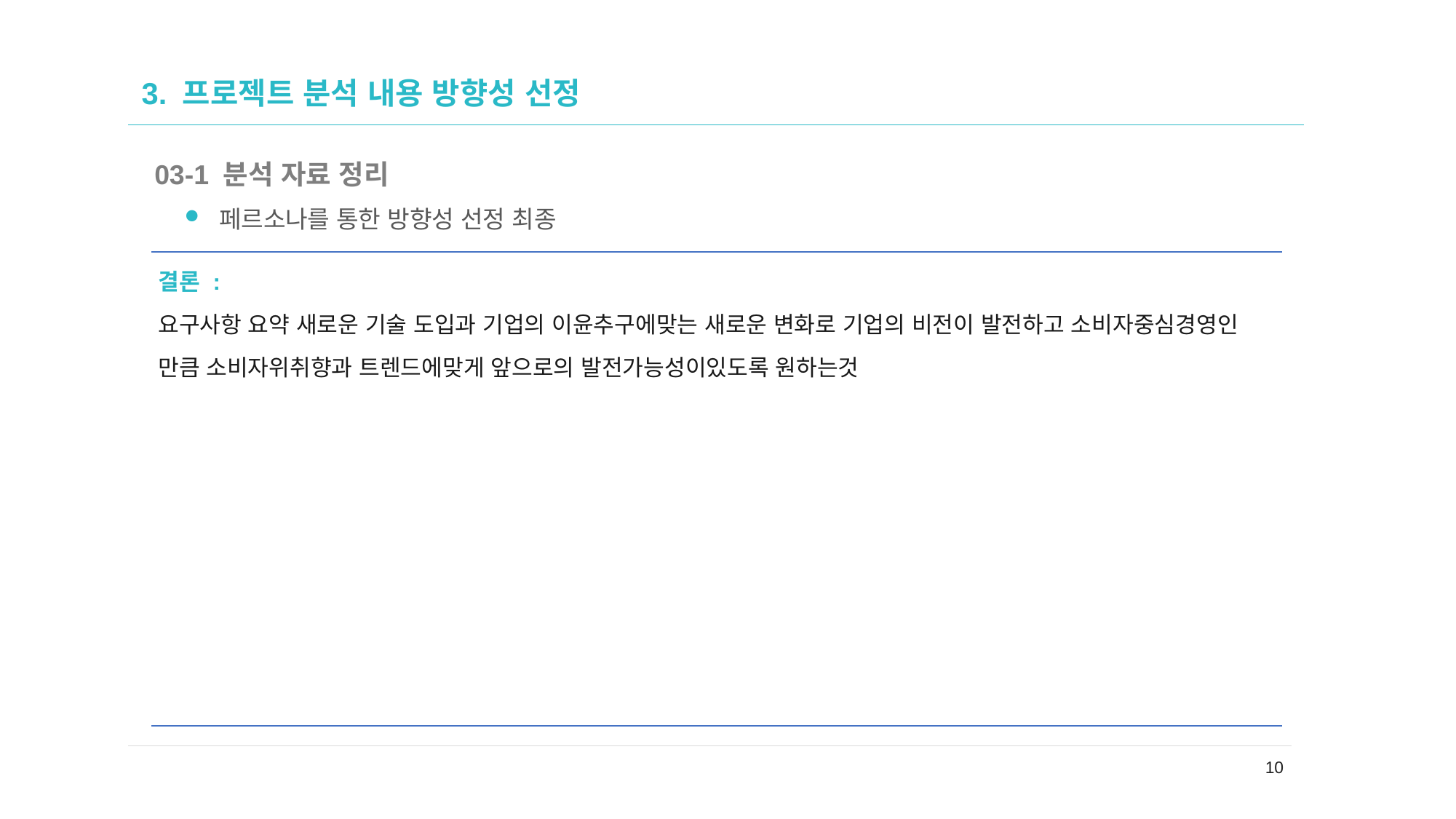

02
# 3. 프로젝트 분석 내용 방향성 선정
03-1 분석 자료 정리
페르소나를 통한 방향성 선정 최종
| 결론 : 요구사항 요약 새로운 기술 도입과 기업의 이윤추구에맞는 새로운 변화로 기업의 비전이 발전하고 소비자중심경영인 만큼 소비자위취향과 트렌드에맞게 앞으로의 발전가능성이있도록 원하는것 |
| --- |
10